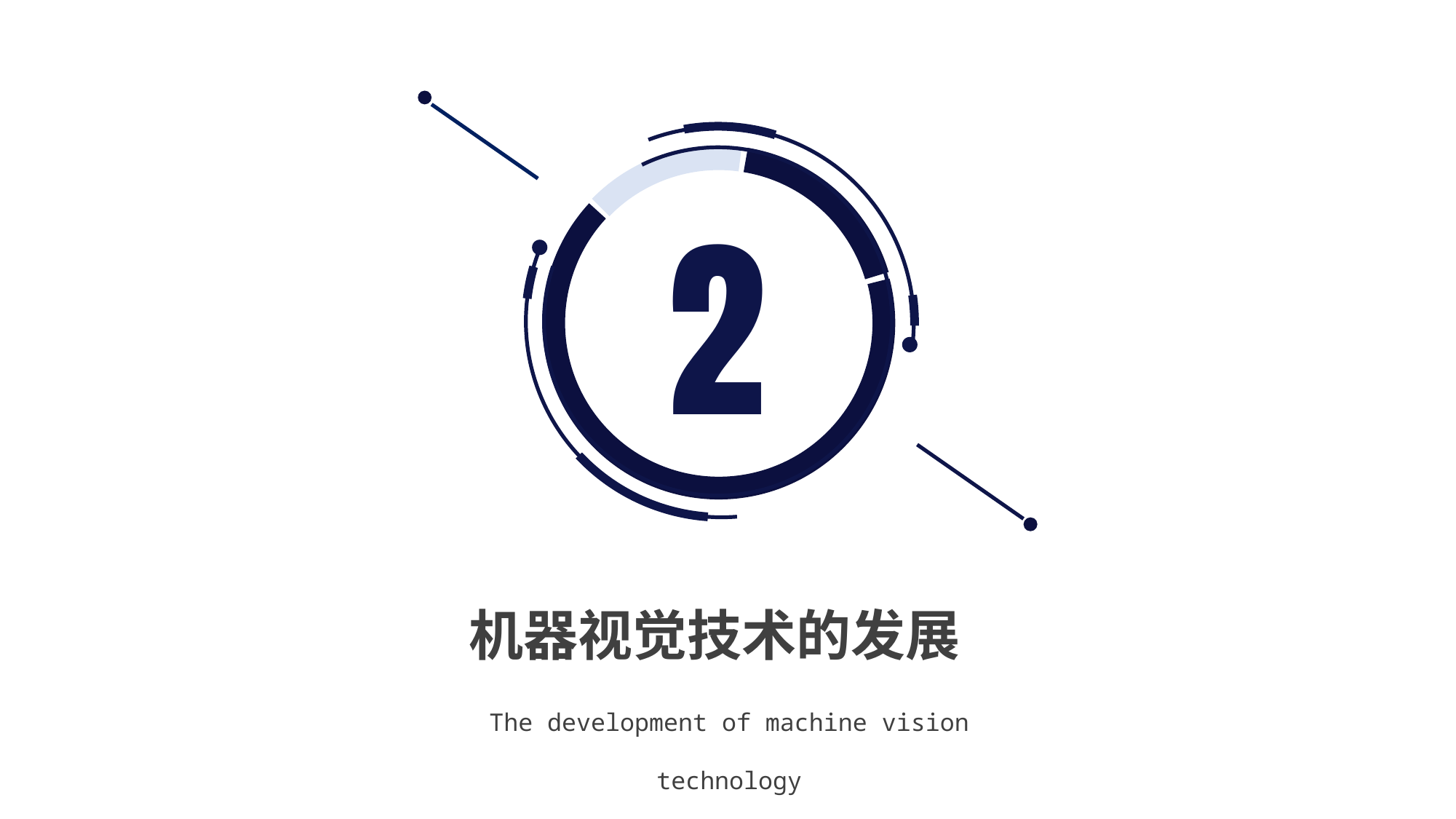

2

机器视觉技术的发展
The development of machine vision technology